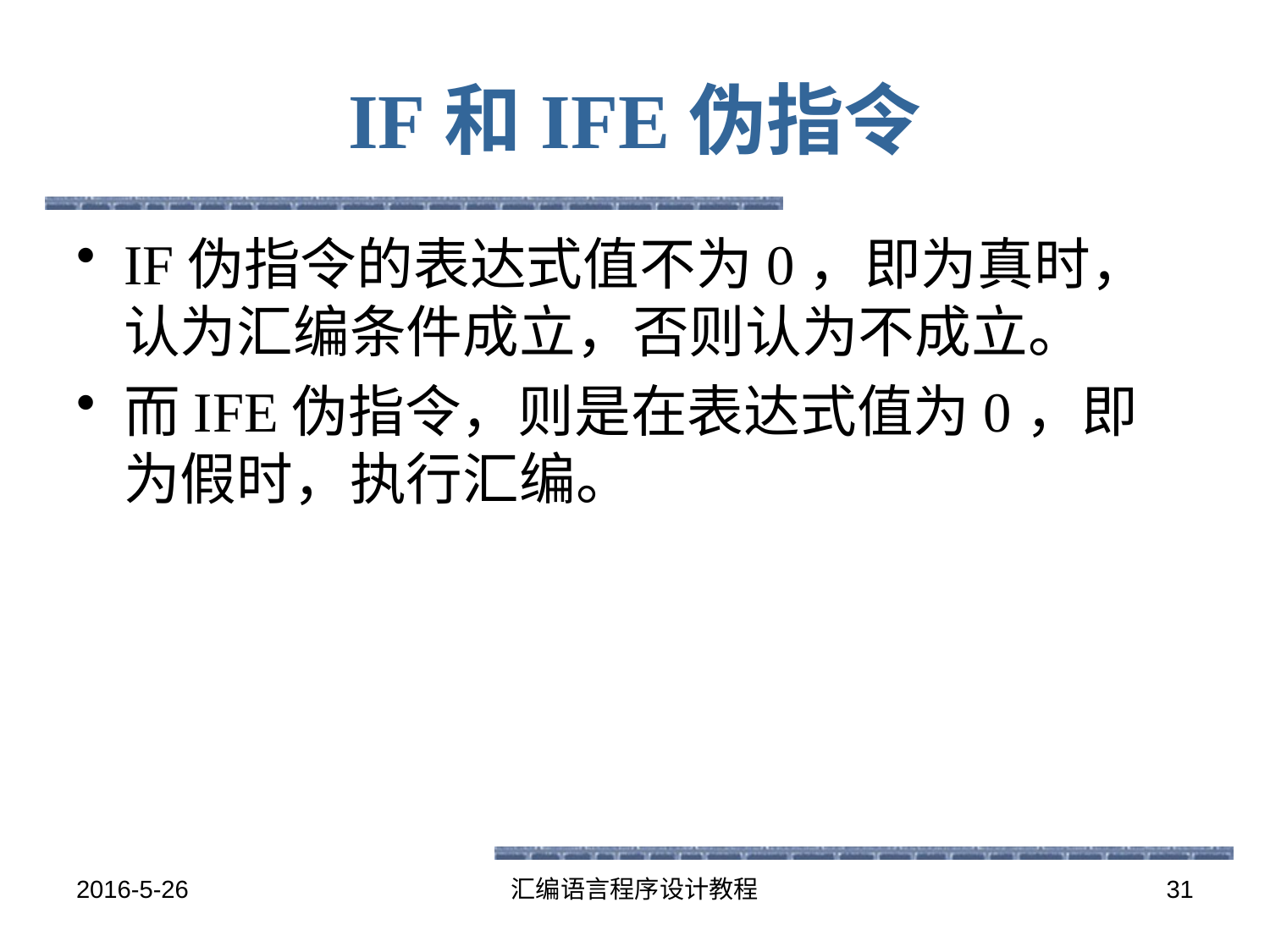

# IF和IFE伪指令
IF伪指令的表达式值不为0，即为真时，认为汇编条件成立，否则认为不成立。
而IFE伪指令，则是在表达式值为0，即为假时，执行汇编。
2016-5-26
汇编语言程序设计教程
31